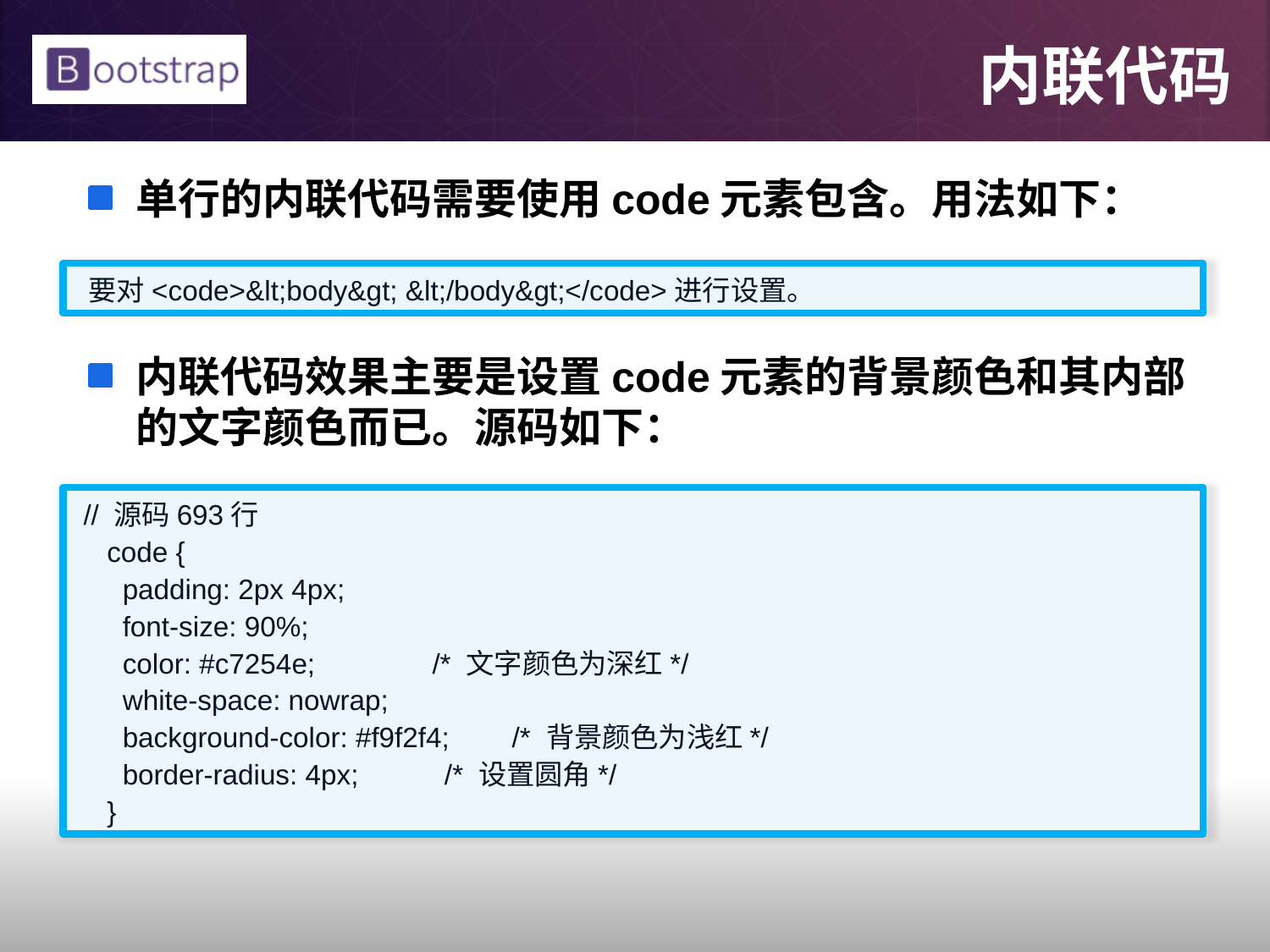

# 内联代码
单行的内联代码需要使用code元素包含。用法如下：

内联代码效果主要是设置code元素的背景颜色和其内部的文字颜色而已。源码如下：
 要对<code>&lt;body&gt; &lt;/body&gt;</code>进行设置。
 // 源码693行
    code {
      padding: 2px 4px;
      font-size: 90%;
      color: #c7254e;               /* 文字颜色为深红*/
      white-space: nowrap;
      background-color: #f9f2f4;        /* 背景颜色为浅红*/
      border-radius: 4px;           /* 设置圆角*/
    }